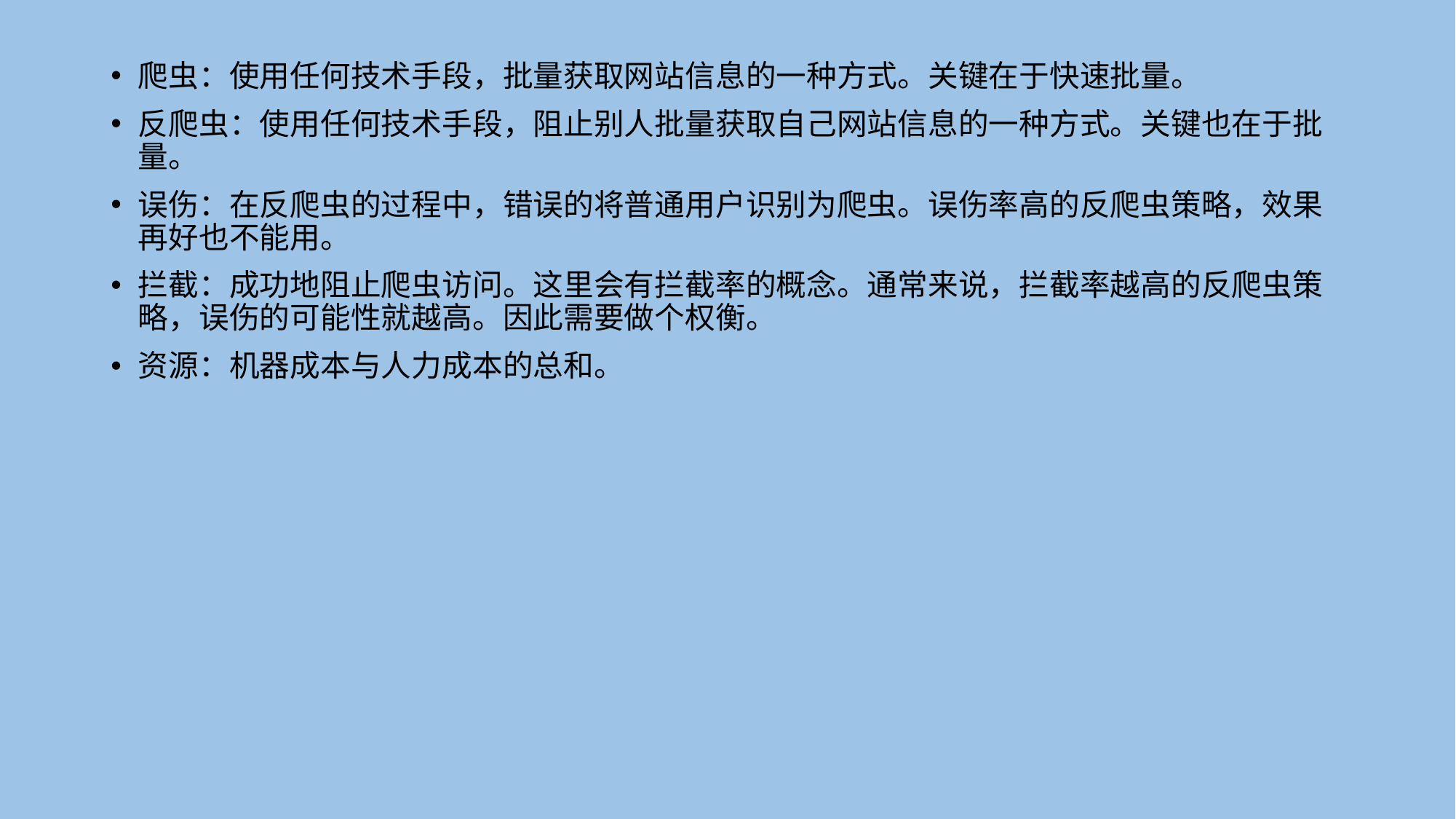

爬虫：使用任何技术手段，批量获取网站信息的一种方式。关键在于快速批量。
反爬虫：使用任何技术手段，阻止别人批量获取自己网站信息的一种方式。关键也在于批量。
误伤：在反爬虫的过程中，错误的将普通用户识别为爬虫。误伤率高的反爬虫策略，效果再好也不能用。
拦截：成功地阻止爬虫访问。这里会有拦截率的概念。通常来说，拦截率越高的反爬虫策略，误伤的可能性就越高。因此需要做个权衡。
资源：机器成本与人力成本的总和。